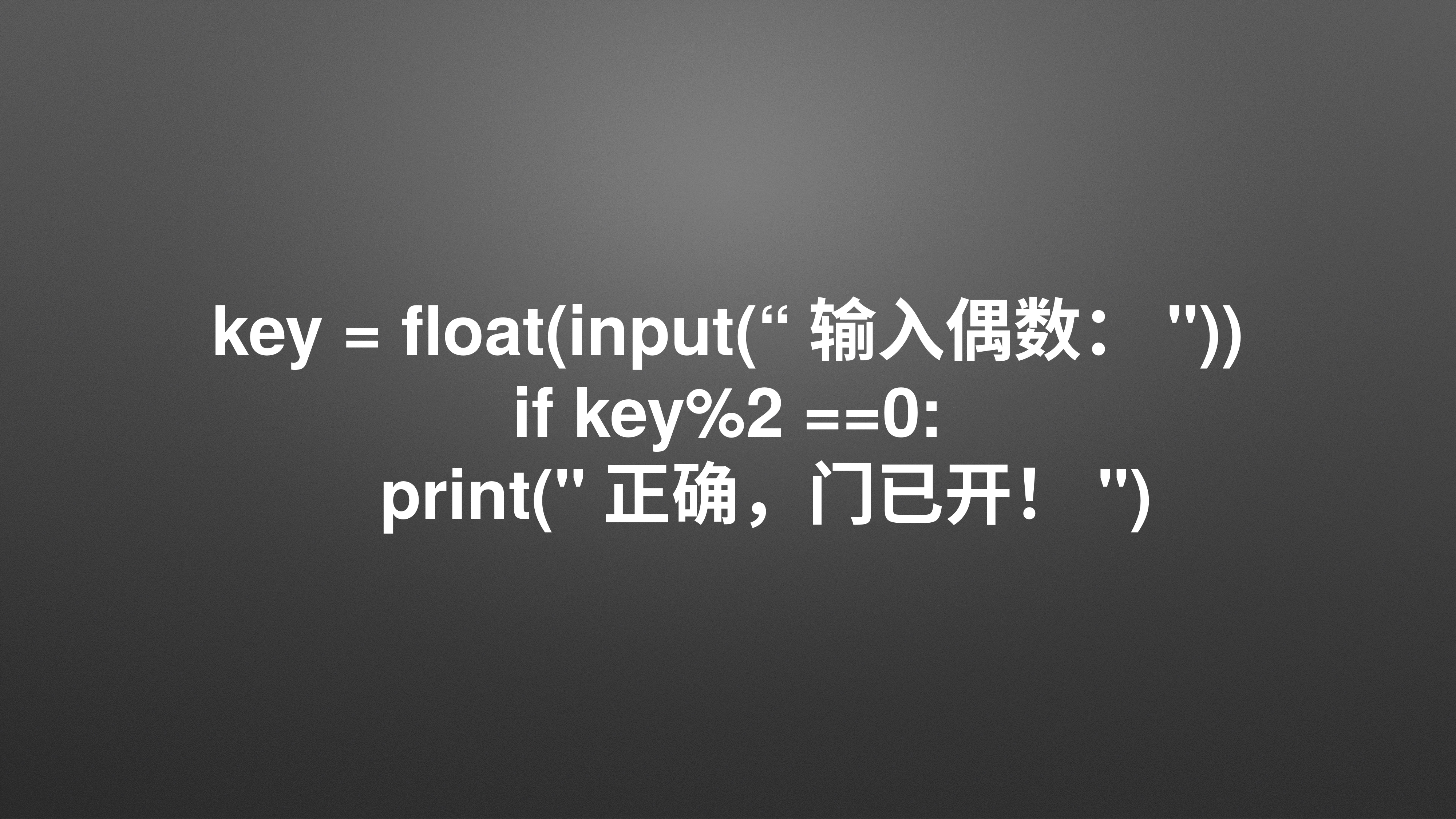

key = float(input(“输入偶数："))
if key%2 ==0:
    print("正确，门已开！")